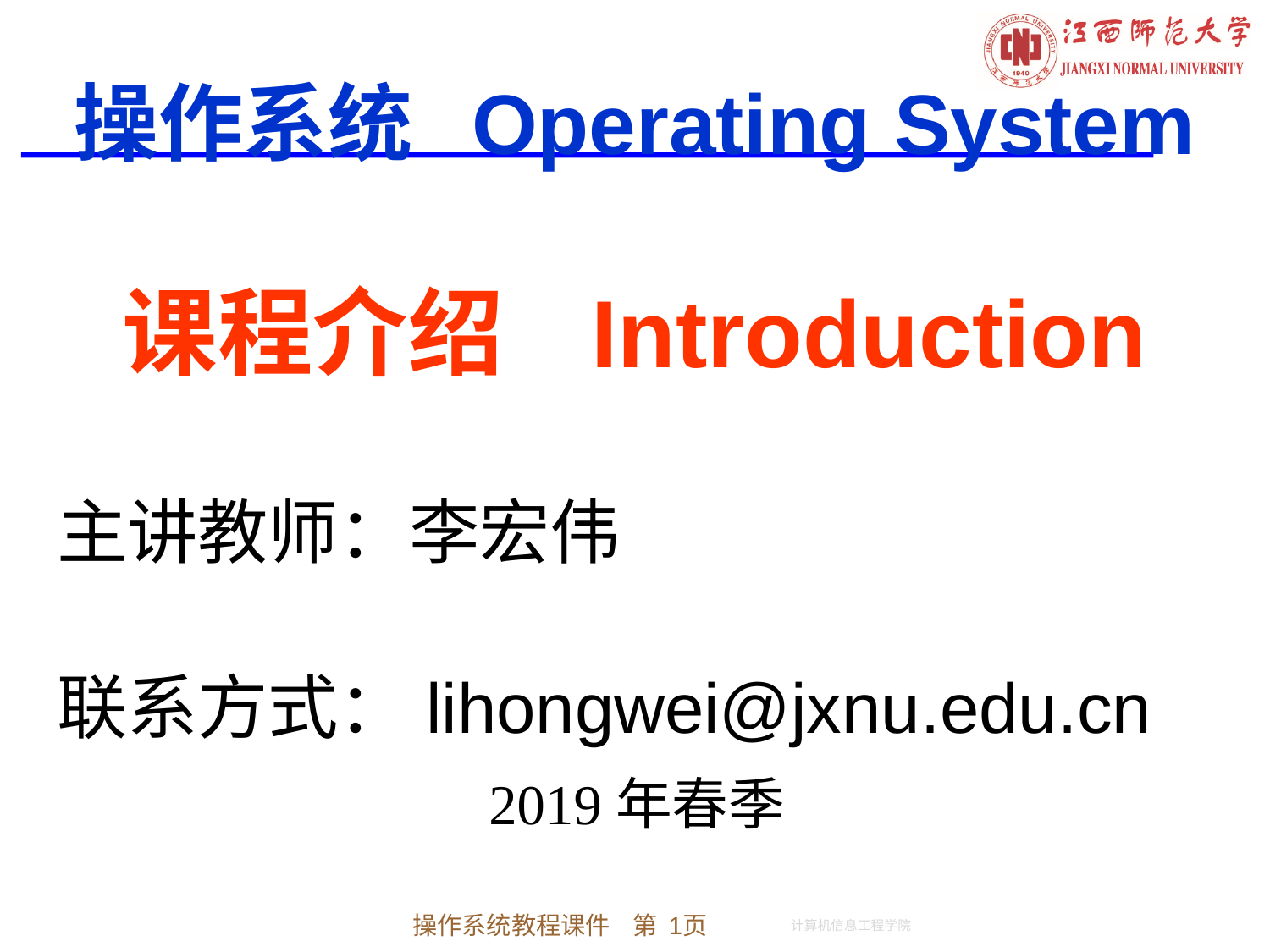

操作系统  Operating System

课程介绍   Introduction

 主讲教师：李宏伟

 联系方式：lihongwei@jxnu.edu.cn
                  2019年春季
操作系统教程课件    第 1页